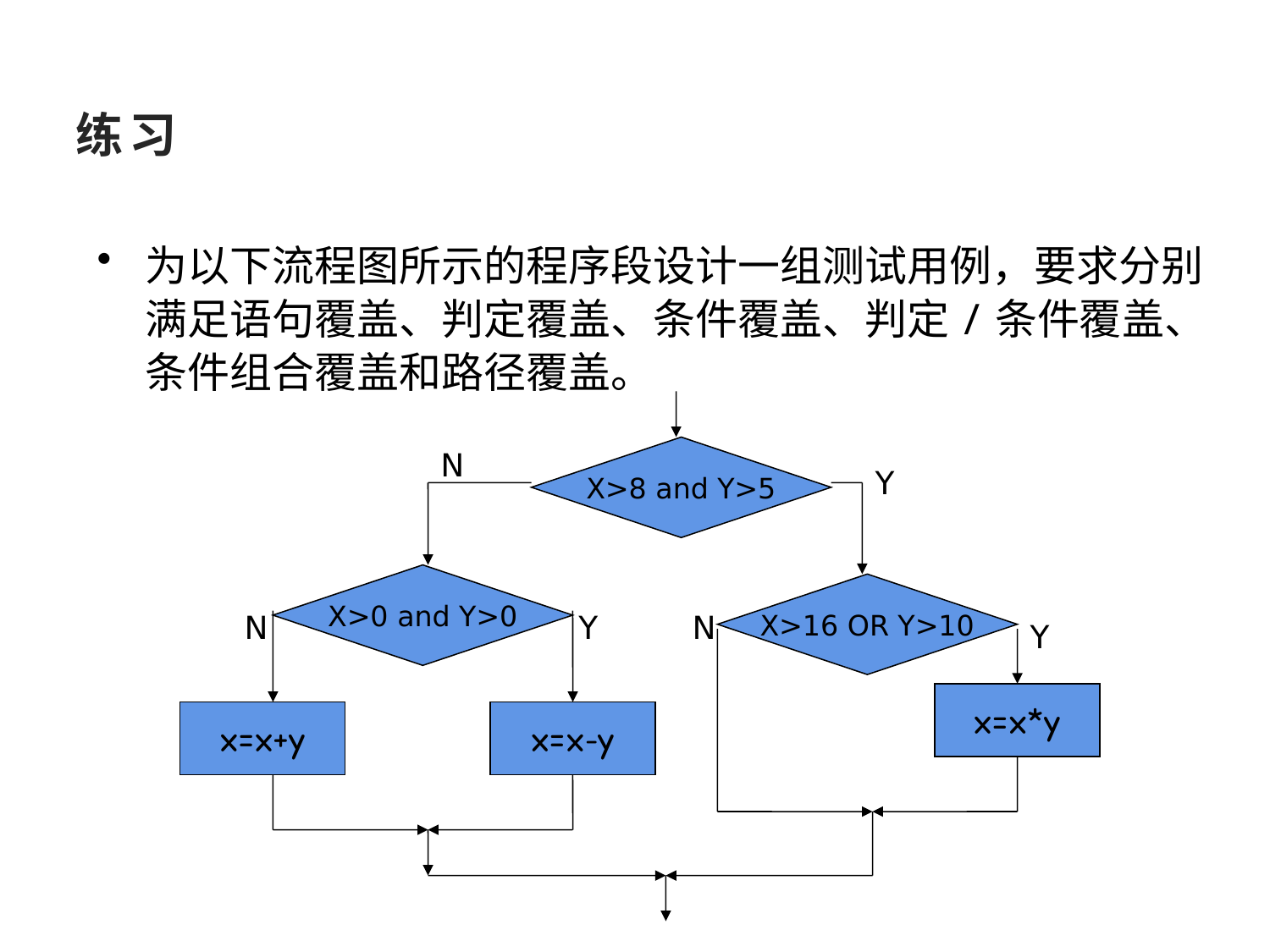

# 练习
为以下流程图所示的程序段设计一组测试用例，要求分别满足语句覆盖、判定覆盖、条件覆盖、判定/条件覆盖、条件组合覆盖和路径覆盖。

X>8 and Y>5
N
Y

X>0 and Y>0
X>16 OR Y>10
N
Y
N

Y

x=x*y
x=x+y
x=x-y